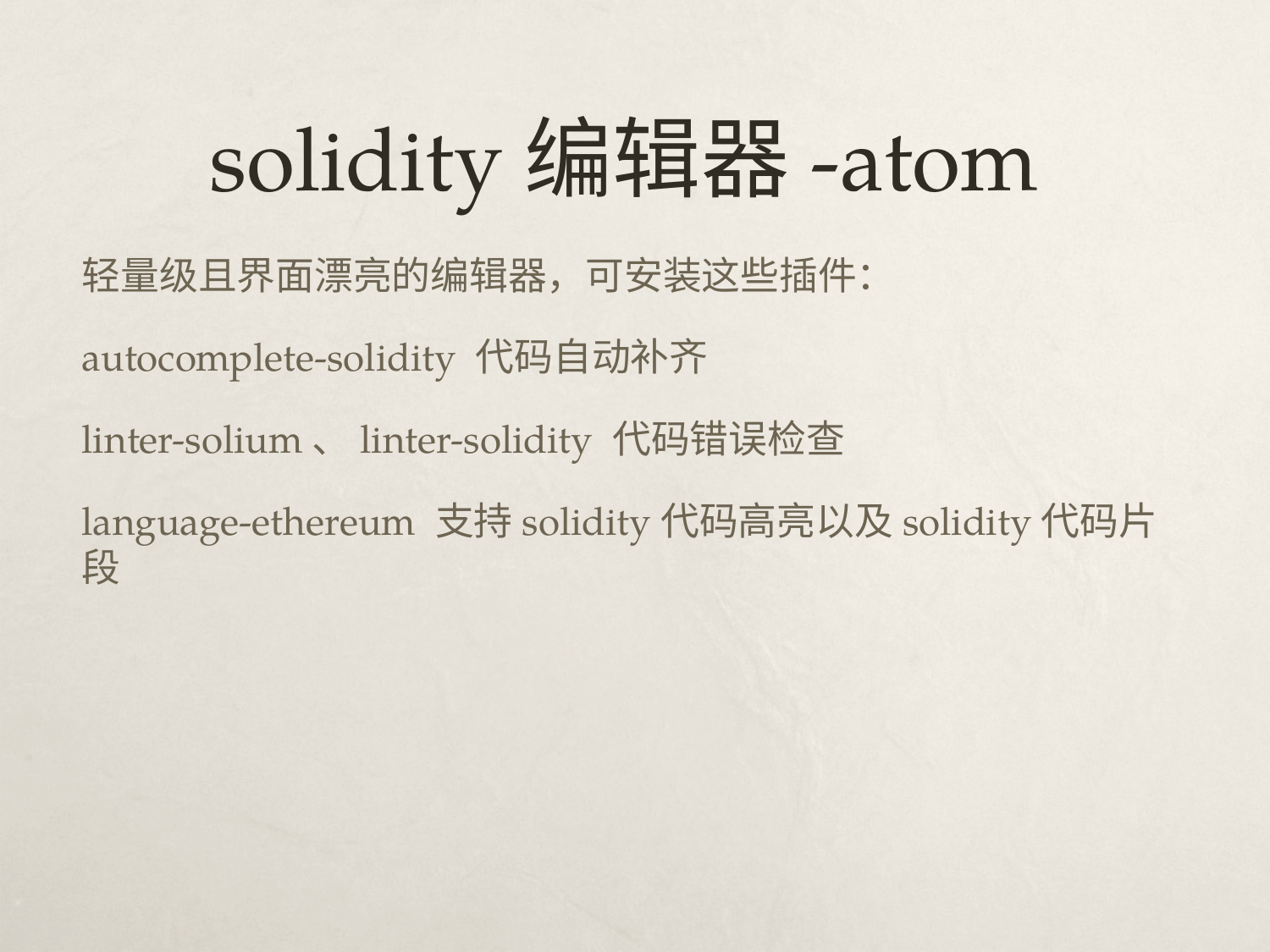

# solidity编辑器-atom
轻量级且界面漂亮的编辑器，可安装这些插件：
autocomplete-solidity 代码自动补齐
linter-solium、linter-solidity 代码错误检查
language-ethereum 支持solidity代码高亮以及solidity代码片段